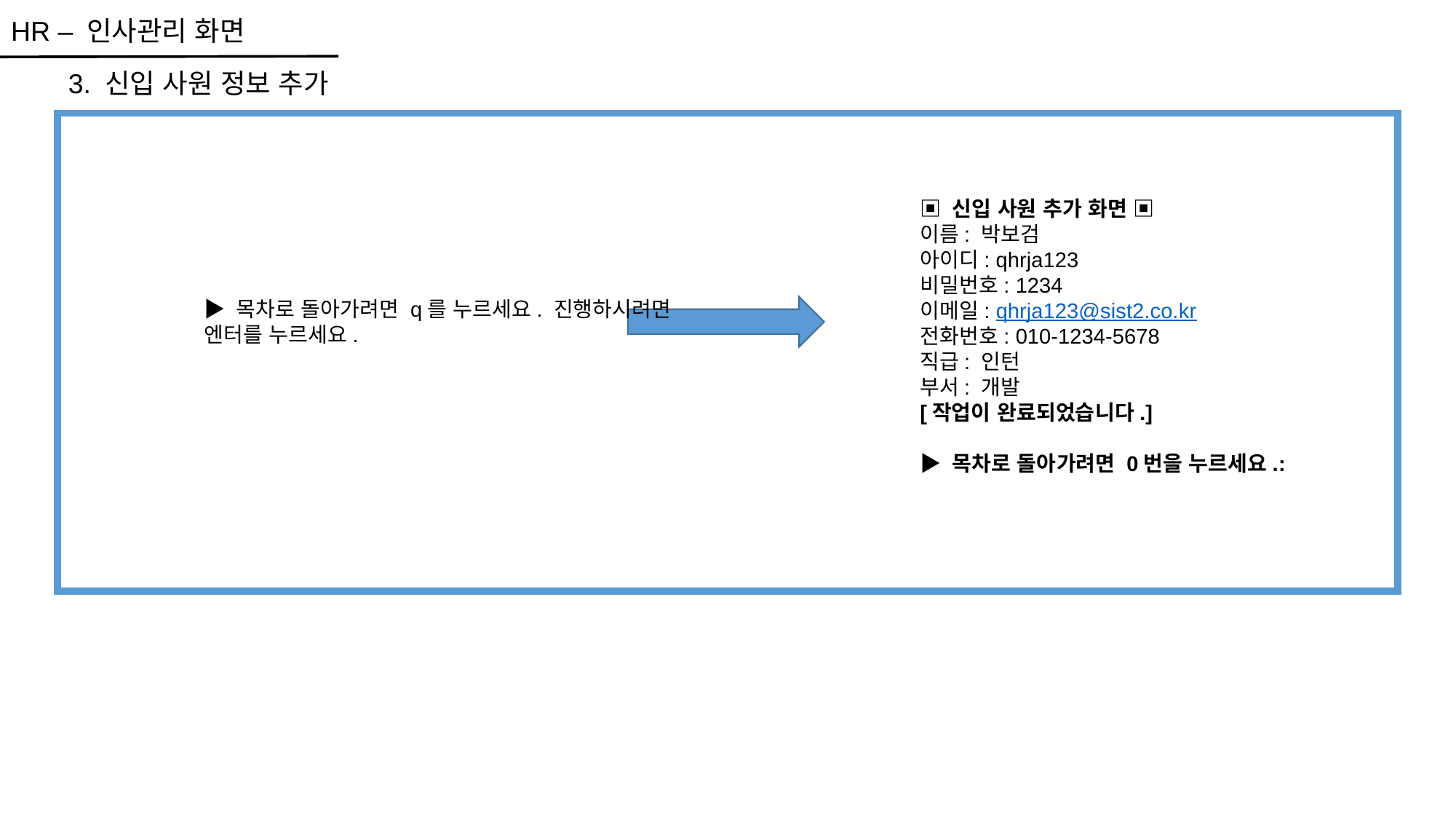

HR – 인사관리 화면
3. 신입 사원 정보 추가

▣ 신입 사원 추가 화면 ▣
이름: 박보검
아이디: qhrja123
비밀번호: 1234
이메일: qhrja123@sist2.co.kr
전화번호: 010-1234-5678
직급: 인턴
부서: 개발
[작업이 완료되었습니다.]

▶ 목차로 돌아가려면 0번을 누르세요.:
▶ 목차로 돌아가려면 q를 누르세요. 진행하시려면 엔터를 누르세요.